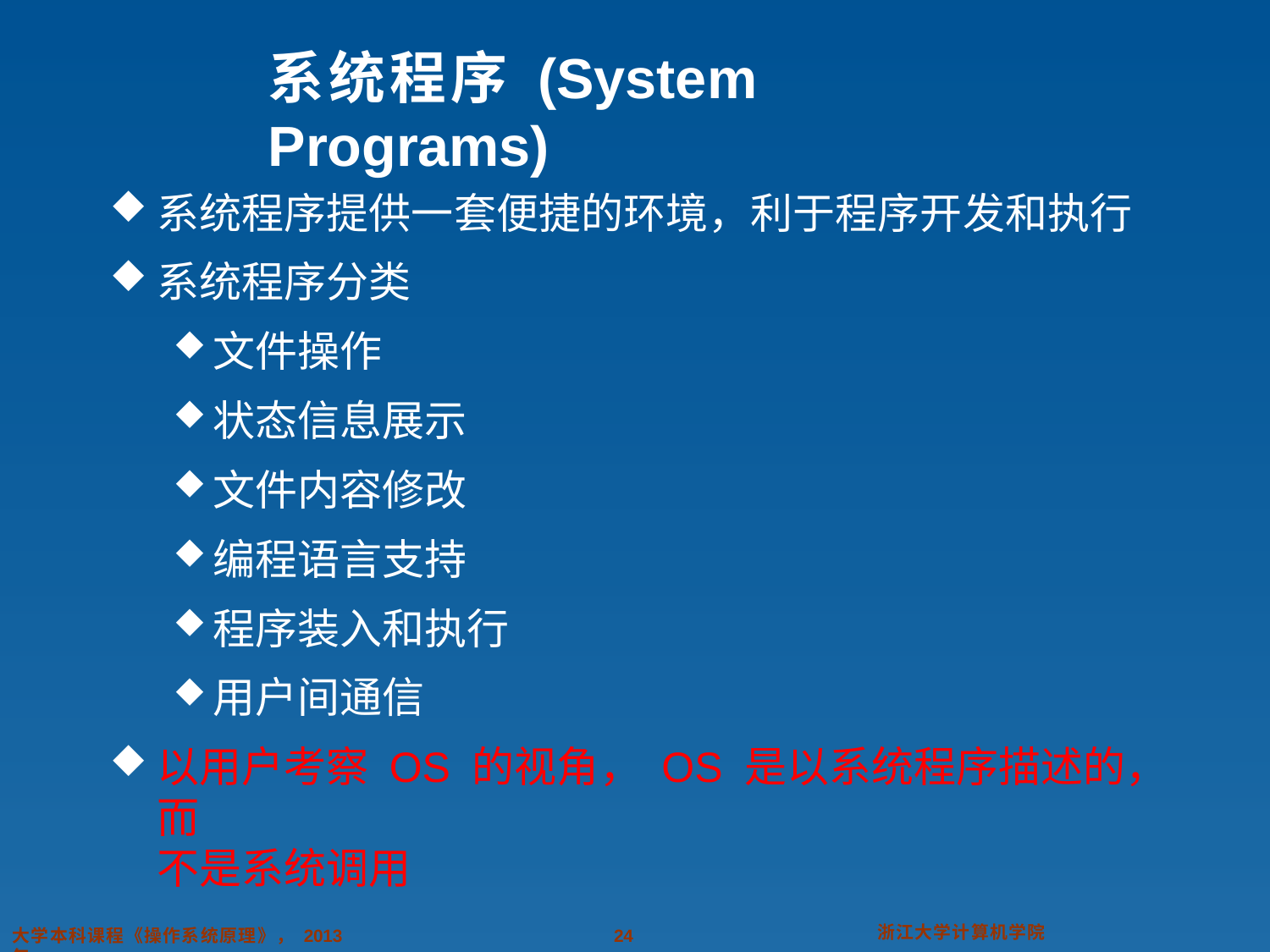

# 系统程序 (System Programs)
系统程序提供一套便捷的环境，利于程序开发和执行
系统程序分类
文件操作
状态信息展示
文件内容修改
编程语言支持
程序装入和执行
用户间通信
以用户考察OS 的视角， OS 是以系统程序描述的，而
不是系统调用
浙江大学计算机学院
大学本科课程《操作系统原理》， 2013 年
24